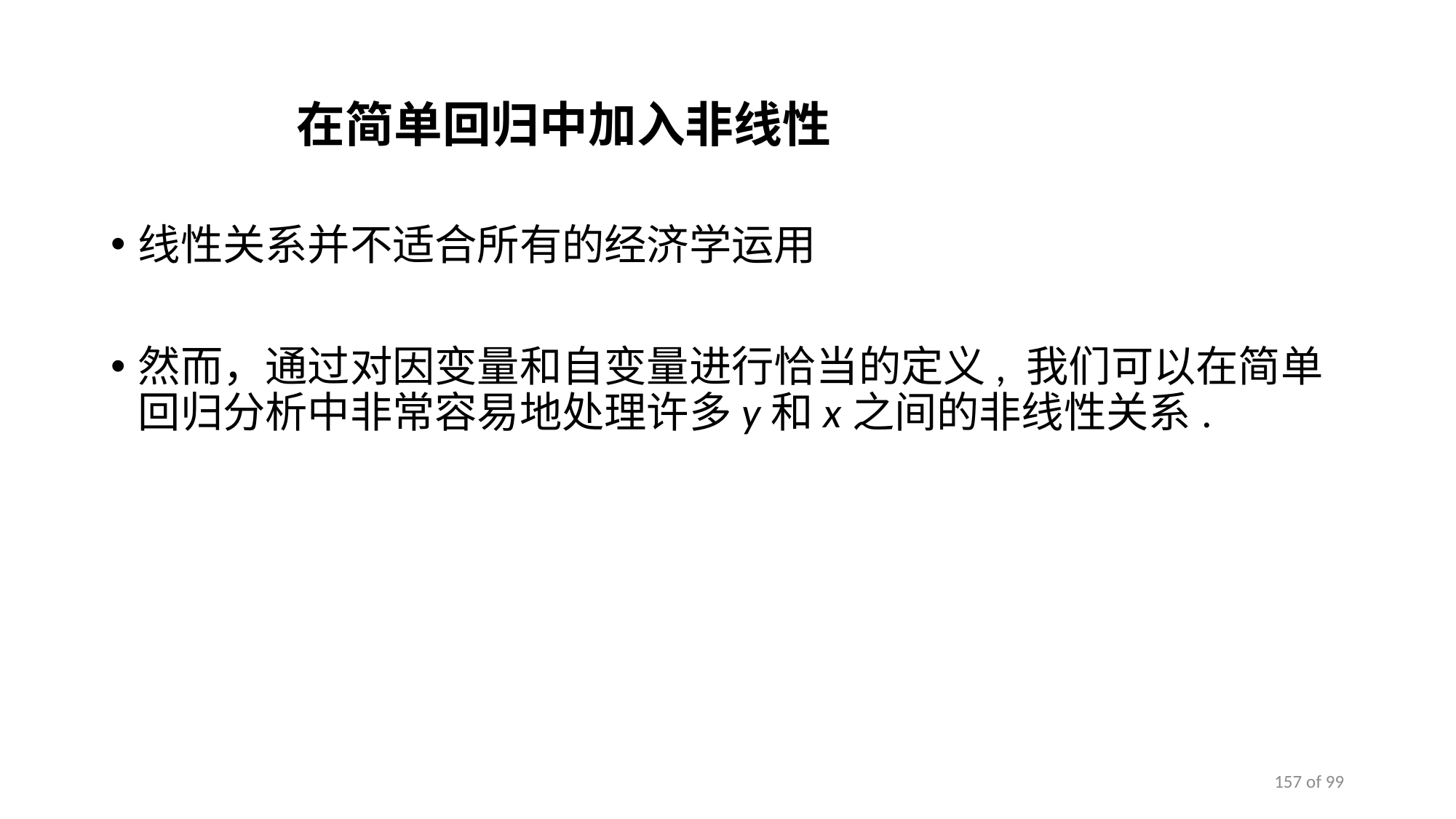

# 在简单回归中加入非线性
线性关系并不适合所有的经济学运用

然而，通过对因变量和自变量进行恰当的定义, 我们可以在简单回归分析中非常容易地处理许多y和x之间的非线性关系.
157 of 99